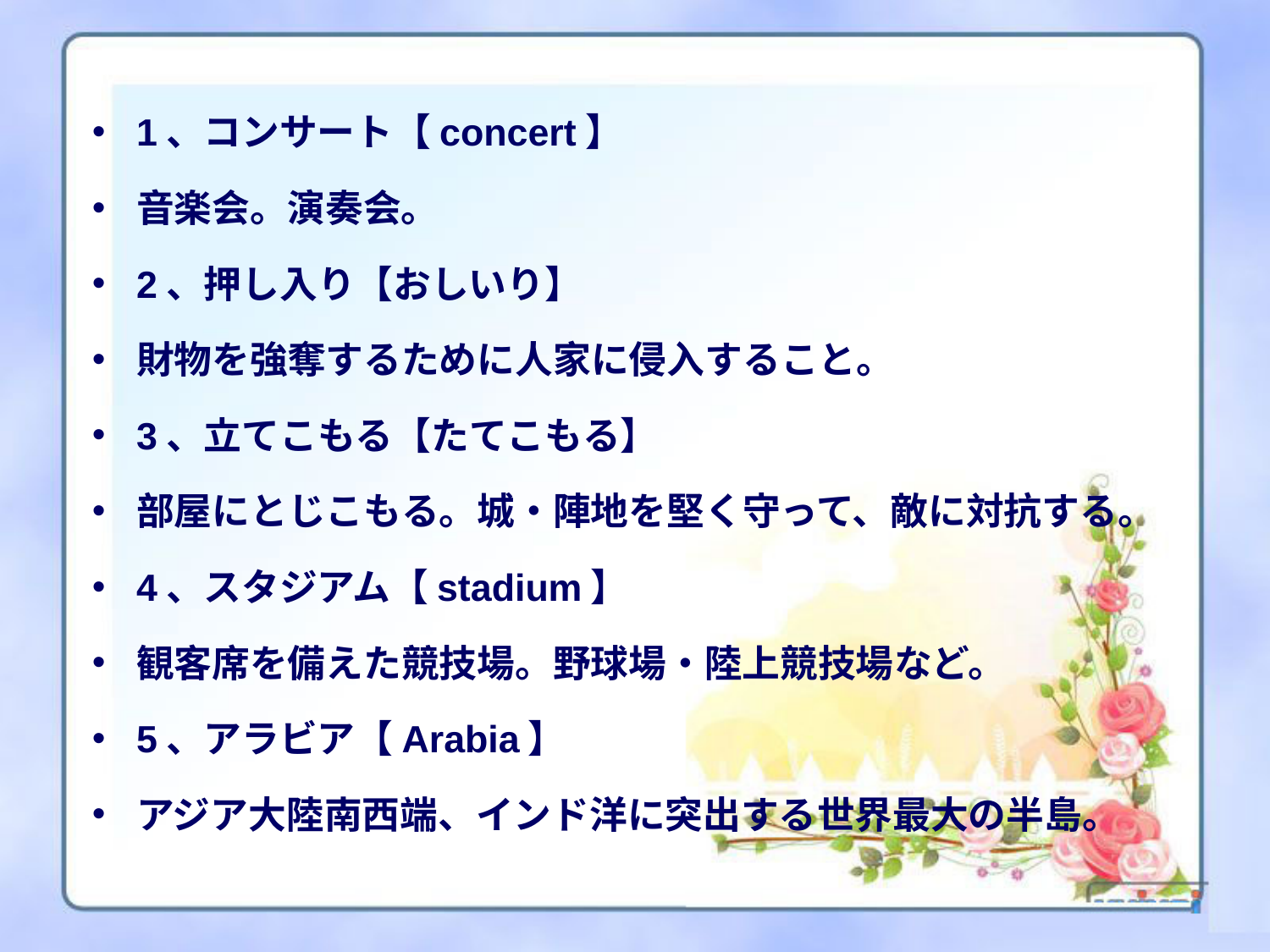

1、コンサート【concert】
音楽会。演奏会。
2、押し入り【おしいり】
財物を強奪するために人家に侵入すること。
3、立てこもる【たてこもる】
部屋にとじこもる。城・陣地を堅く守って、敵に対抗する。
4、スタジアム【stadium】
観客席を備えた競技場。野球場・陸上競技場など。
5、アラビア【Arabia】
アジア大陸南西端、インド洋に突出する世界最大の半島。